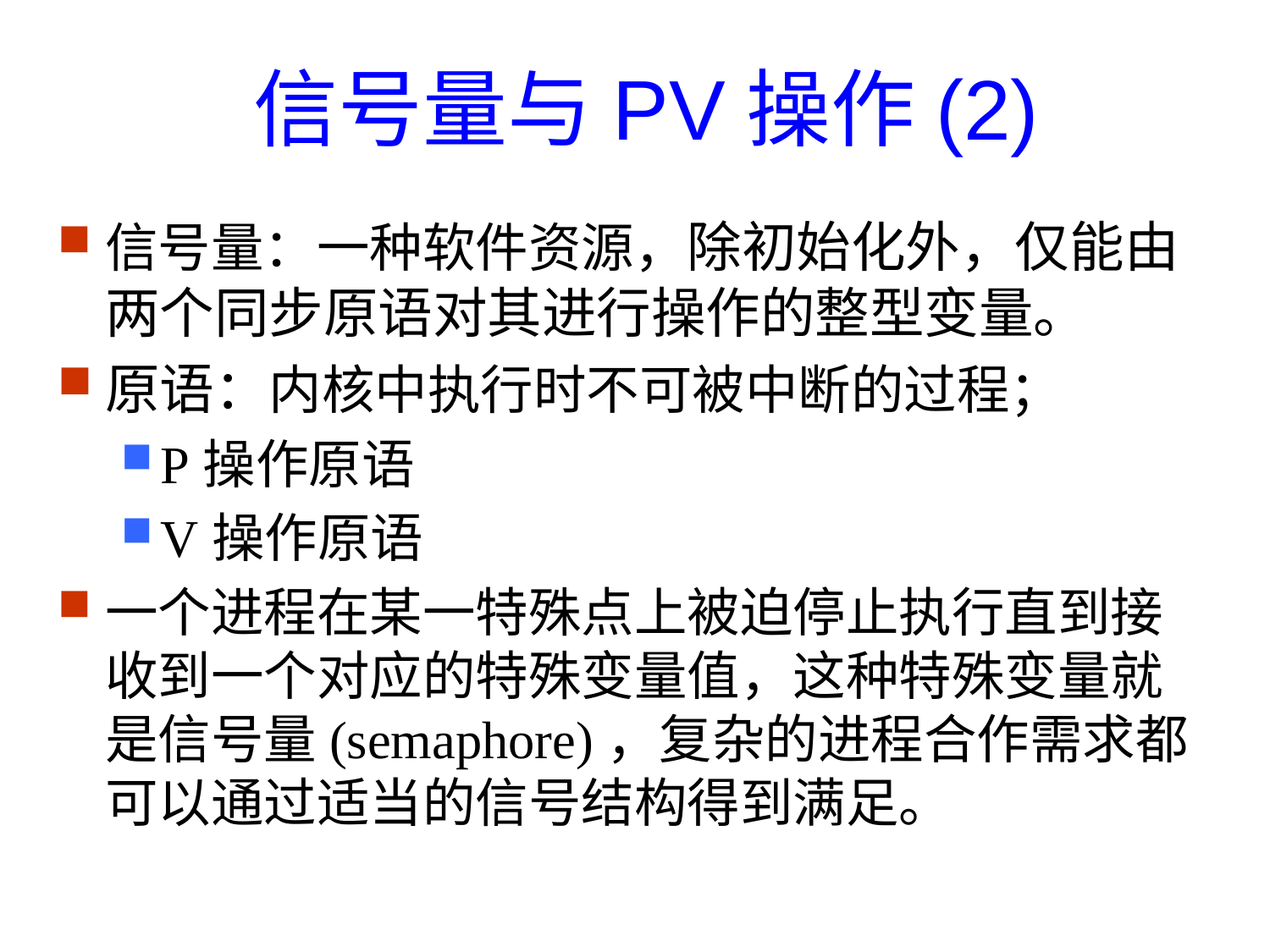

信号量与PV操作(2)
信号量：一种软件资源，除初始化外，仅能由两个同步原语对其进行操作的整型变量。
原语：内核中执行时不可被中断的过程；
P操作原语
V操作原语
一个进程在某一特殊点上被迫停止执行直到接收到一个对应的特殊变量值，这种特殊变量就是信号量(semaphore)，复杂的进程合作需求都可以通过适当的信号结构得到满足。